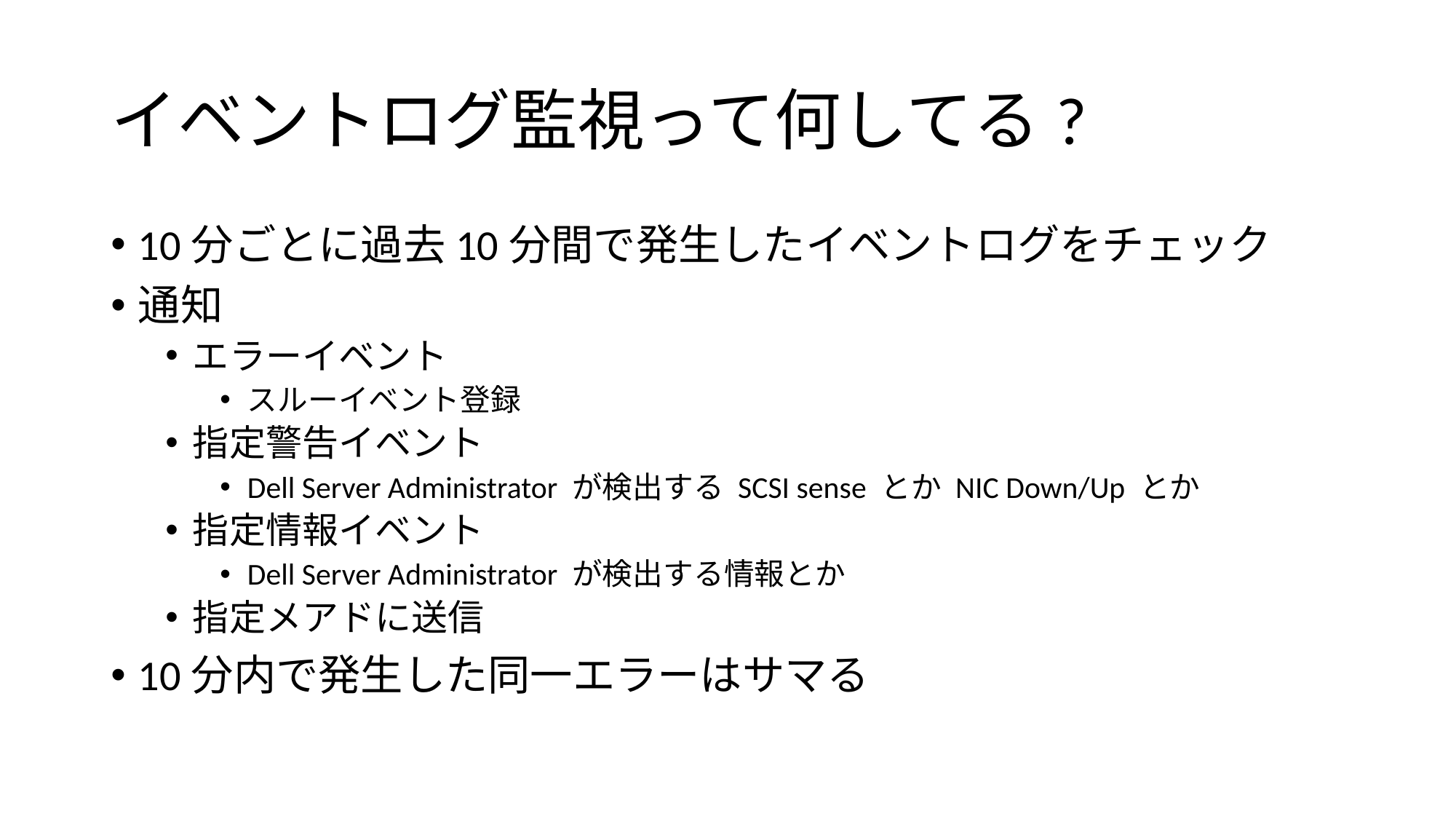

# イベントログ監視って何してる?
10分ごとに過去10分間で発生したイベントログをチェック
通知
エラーイベント
スルーイベント登録
指定警告イベント
Dell Server Administrator が検出する SCSI sense とか NIC Down/Up とか
指定情報イベント
Dell Server Administrator が検出する情報とか
指定メアドに送信
10分内で発生した同一エラーはサマる